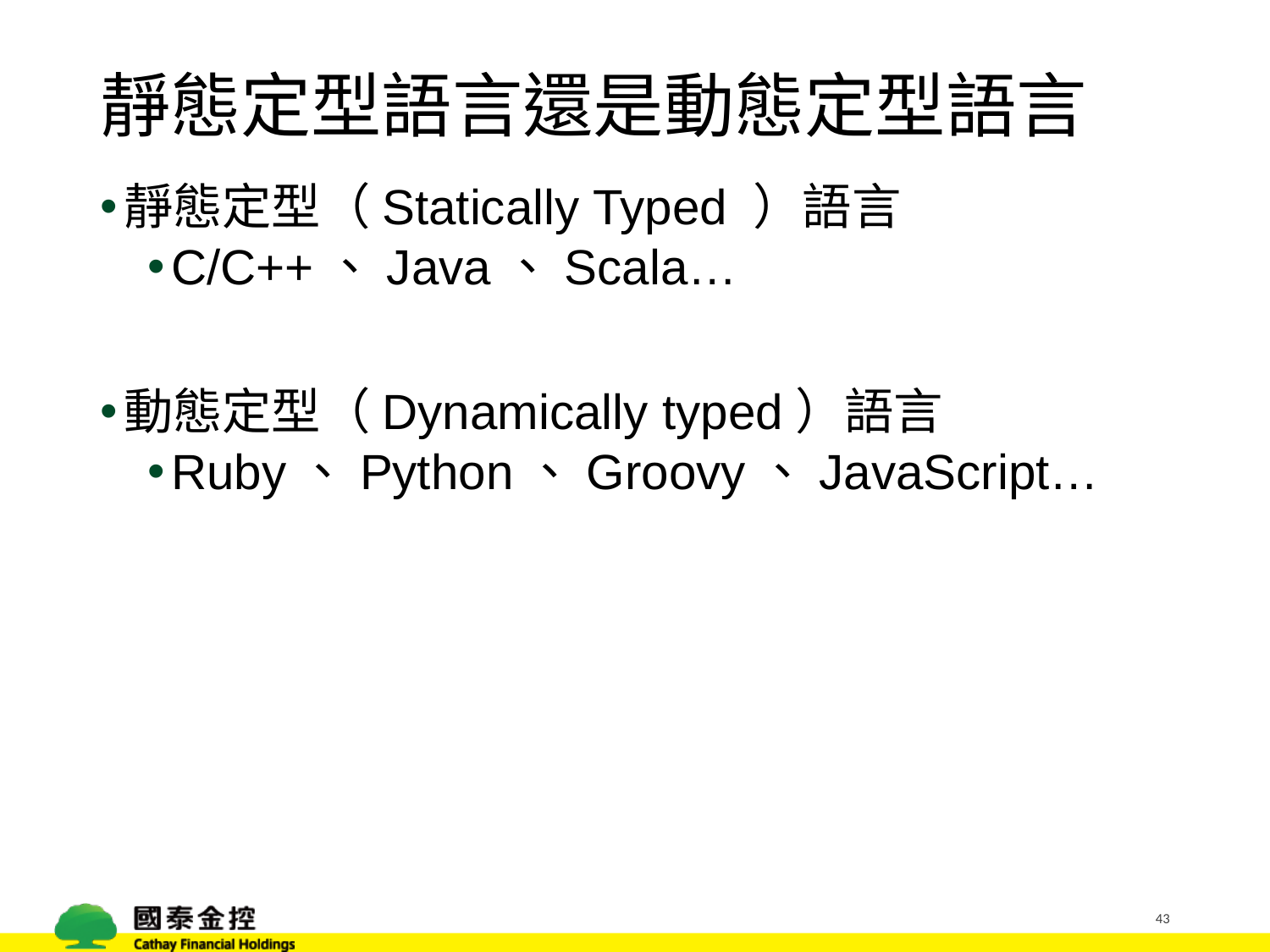

# 靜態定型語言還是動態定型語言
靜態定型（Statically Typed ）語言
C/C++、Java、Scala…

動態定型（Dynamically typed）語言
Ruby、Python、Groovy、JavaScript…